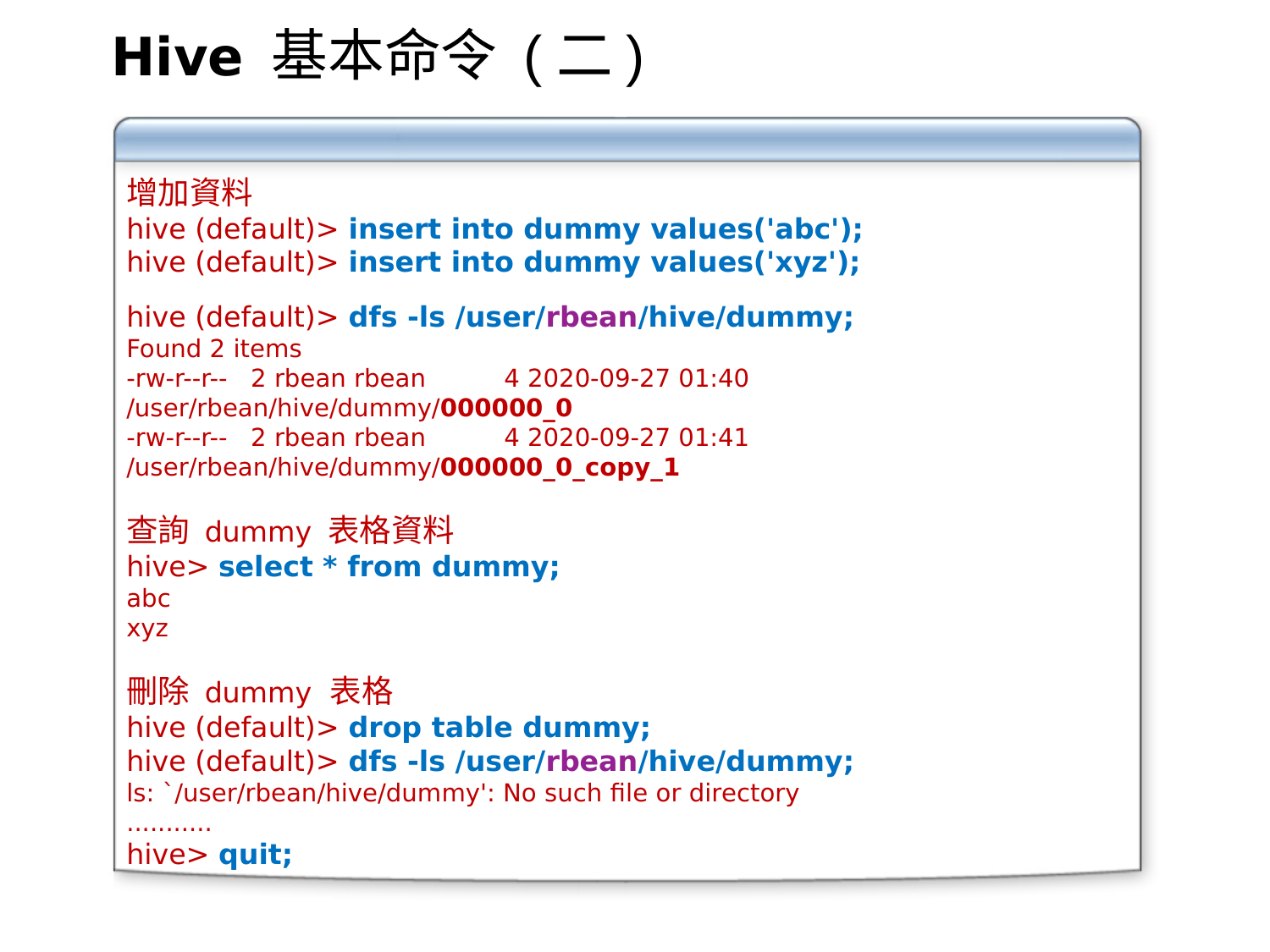

Hive 基本命令 (二)
增加資料
hive (default)> insert into dummy values('abc');
hive (default)> insert into dummy values('xyz');

hive (default)> dfs -ls /user/rbean/hive/dummy;
Found 2 items
-rw-r--r--   2 rbean rbean          4 2020-09-27 01:40 /user/rbean/hive/dummy/000000_0
-rw-r--r--   2 rbean rbean          4 2020-09-27 01:41 /user/rbean/hive/dummy/000000_0_copy_1

查詢 dummy 表格資料
hive> select * from dummy;
abc
xyz

刪除 dummy 表格
hive (default)> drop table dummy;
hive (default)> dfs -ls /user/rbean/hive/dummy;
ls: `/user/rbean/hive/dummy': No such file or directory
...........
hive> quit;